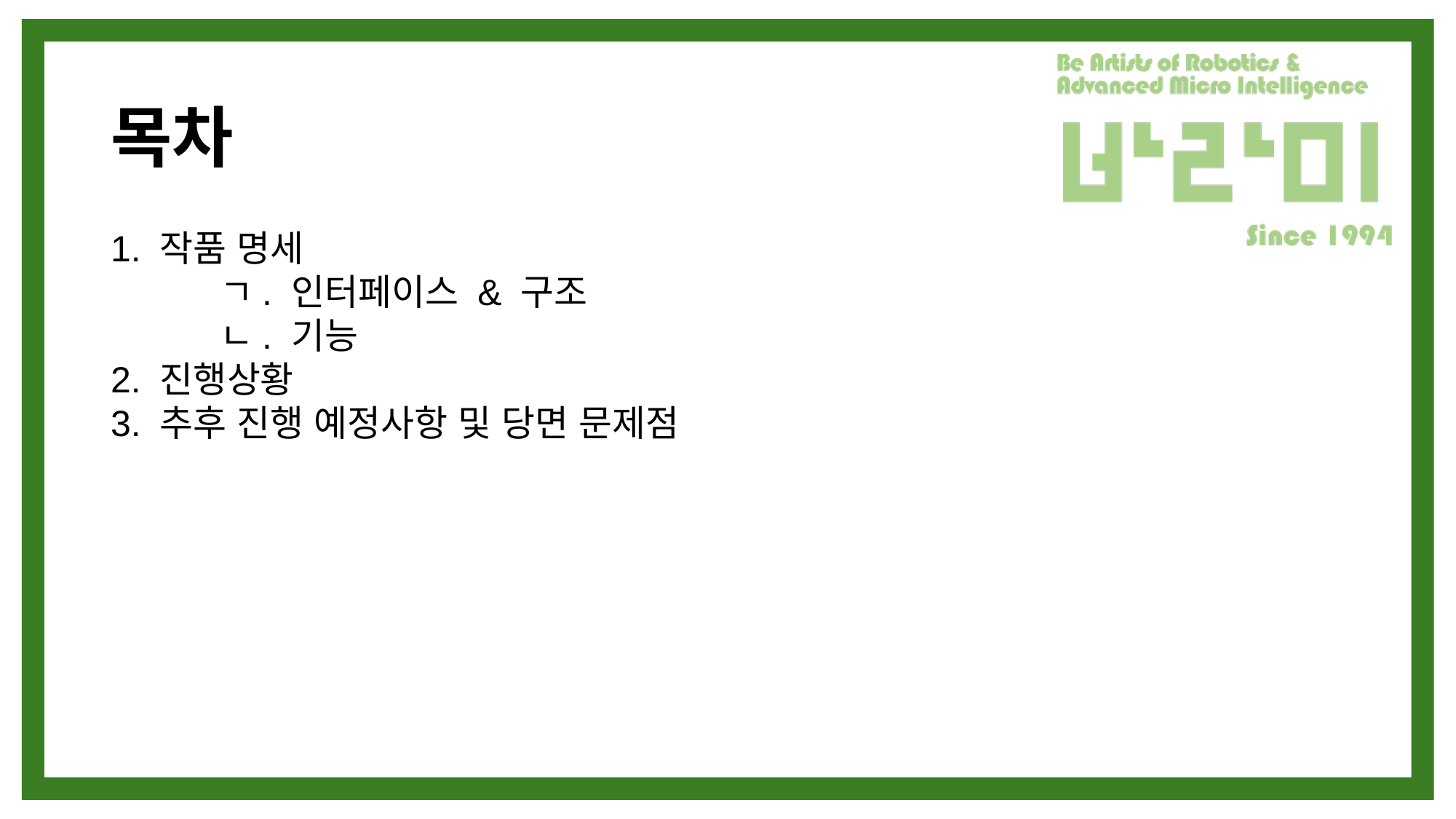

# 목차
1. 작품 명세
	ㄱ. 인터페이스 & 구조
	ㄴ. 기능
2. 진행상황
3. 추후 진행 예정사항 및 당면 문제점